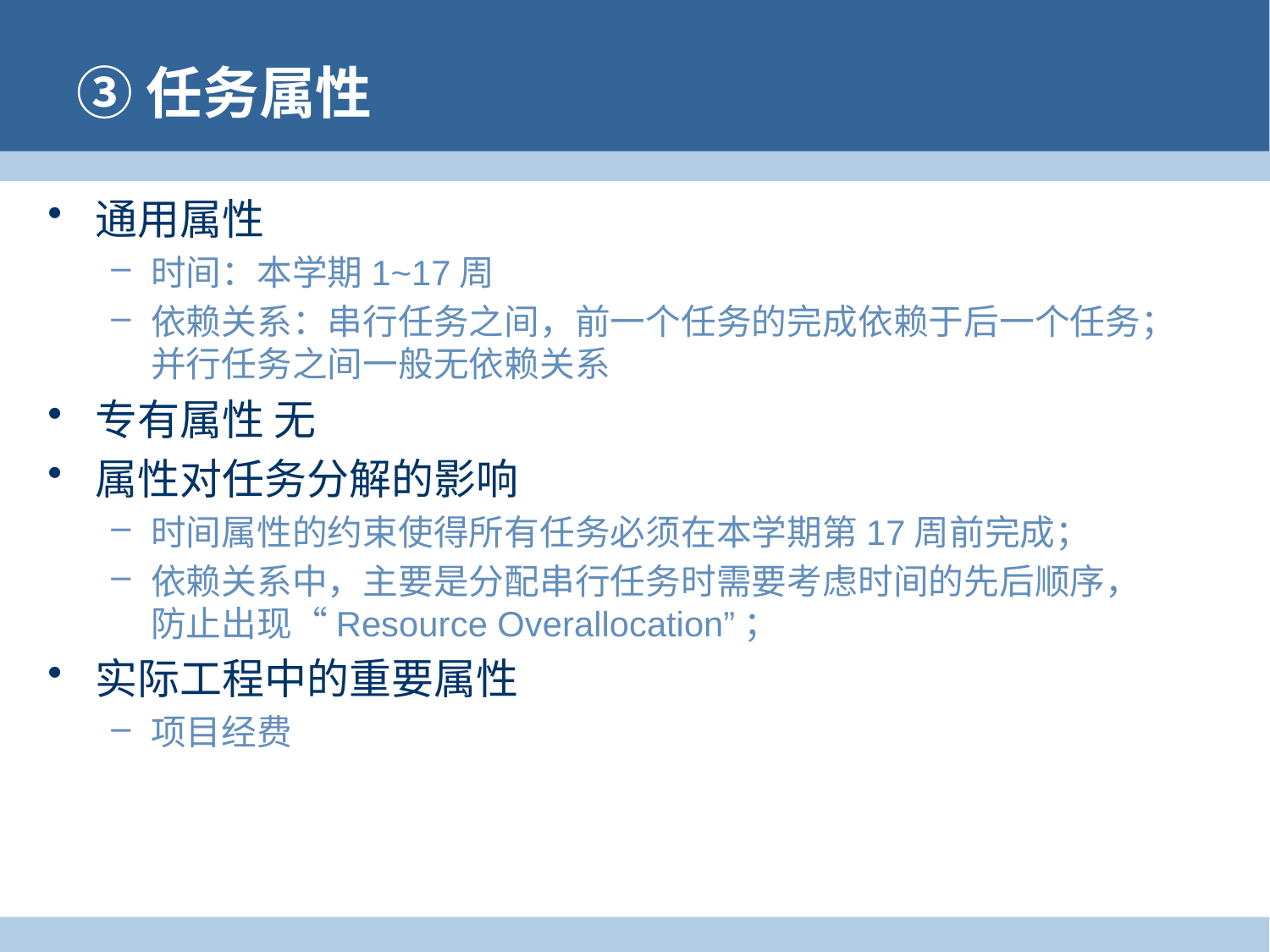

# ③任务属性
通用属性
时间：本学期1~17周
依赖关系：串行任务之间，前一个任务的完成依赖于后一个任务；并行任务之间一般无依赖关系
专有属性 无
属性对任务分解的影响
时间属性的约束使得所有任务必须在本学期第17周前完成；
依赖关系中，主要是分配串行任务时需要考虑时间的先后顺序，防止出现“Resource Overallocation”；
实际工程中的重要属性
项目经费